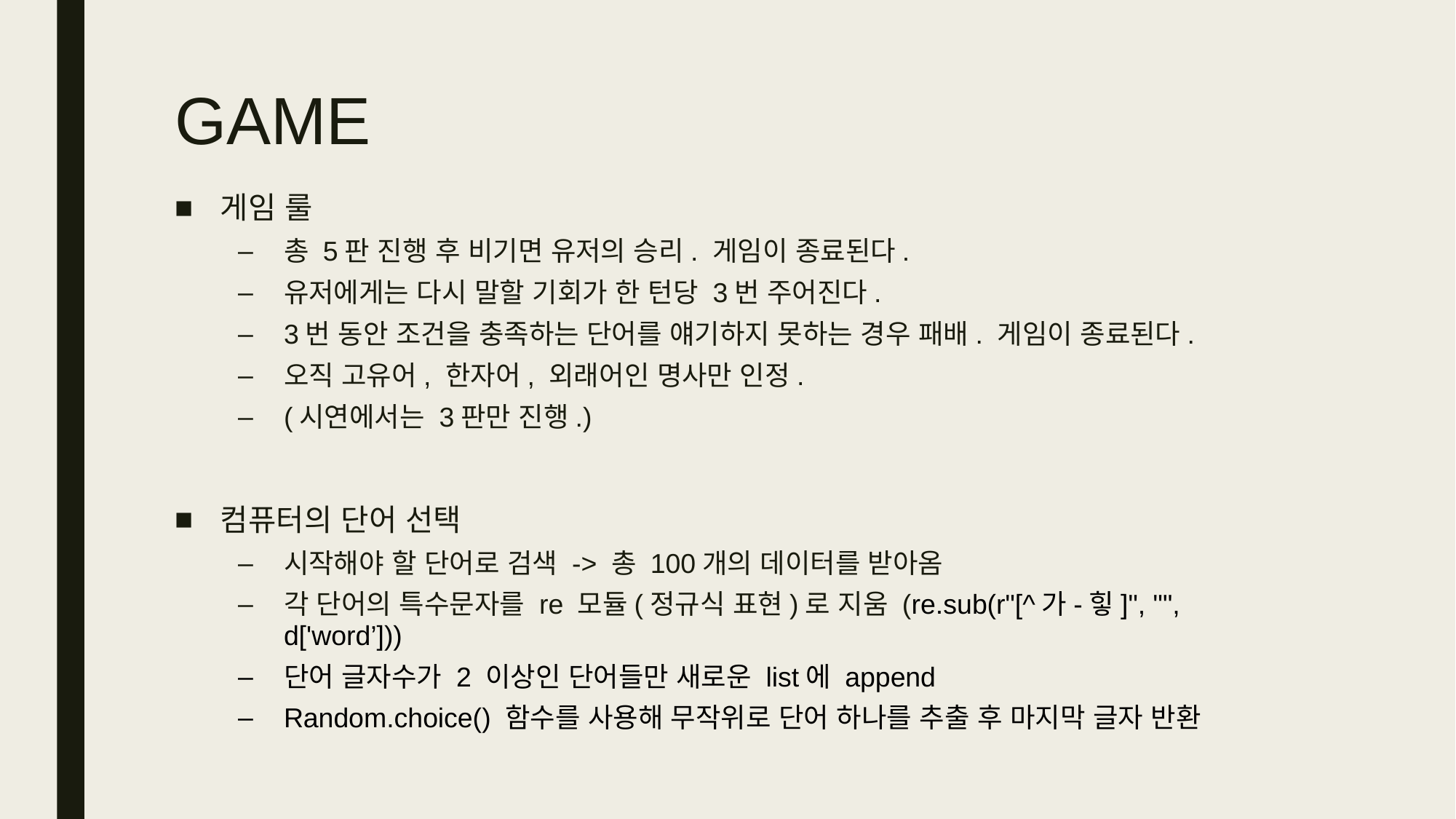

# GAME
게임 룰
총 5판 진행 후 비기면 유저의 승리. 게임이 종료된다.
유저에게는 다시 말할 기회가 한 턴당 3번 주어진다.
3번 동안 조건을 충족하는 단어를 얘기하지 못하는 경우 패배. 게임이 종료된다.
오직 고유어, 한자어, 외래어인 명사만 인정.
(시연에서는 3판만 진행.)

컴퓨터의 단어 선택
시작해야 할 단어로 검색 -> 총 100개의 데이터를 받아옴
각 단어의 특수문자를 re 모듈(정규식 표현)로 지움 (re.sub(r"[^가-힣]", "", d['word’]))
단어 글자수가 2 이상인 단어들만 새로운 list에 append
Random.choice() 함수를 사용해 무작위로 단어 하나를 추출 후 마지막 글자 반환